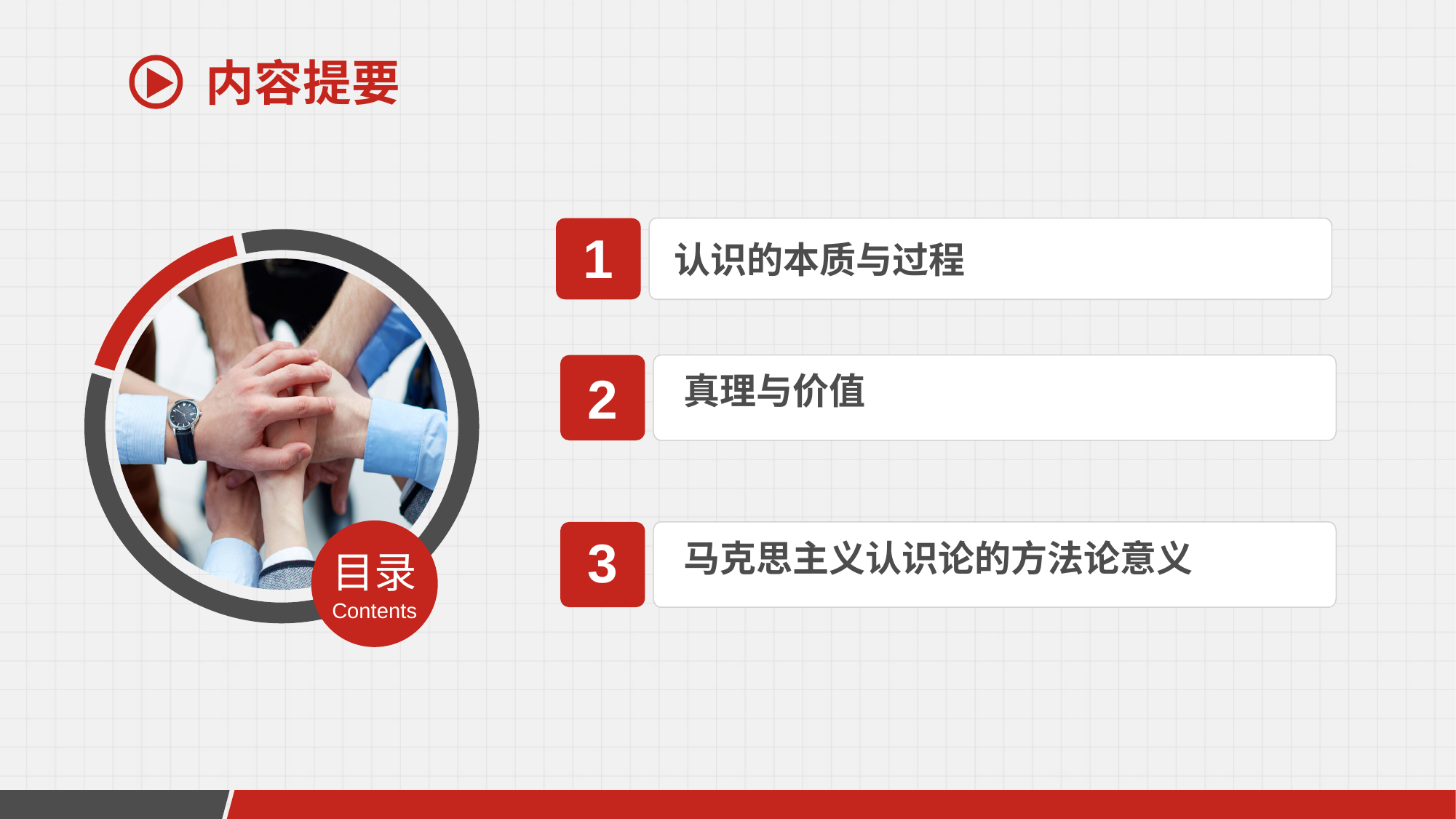

内容提要

1

认识的本质与过程

2
真理与价值

3
马克思主义认识论的方法论意义
目录
Contents